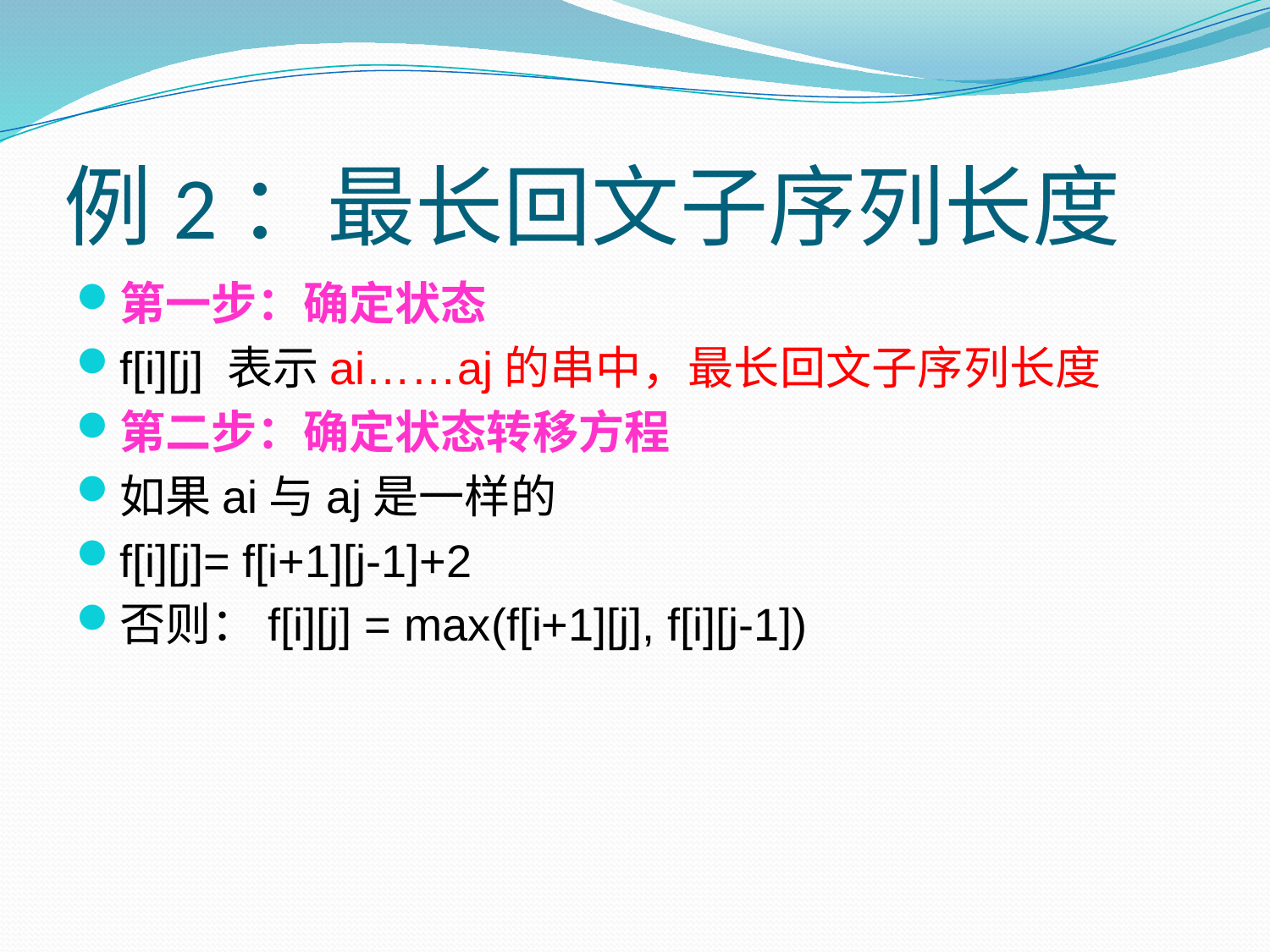

# 例2：最长回文子序列长度
第一步：确定状态
f[i][j] 表示ai……aj的串中，最长回文子序列长度
第二步：确定状态转移方程
如果ai与aj是一样的
f[i][j]= f[i+1][j-1]+2
否则：f[i][j] = max(f[i+1][j], f[i][j-1])